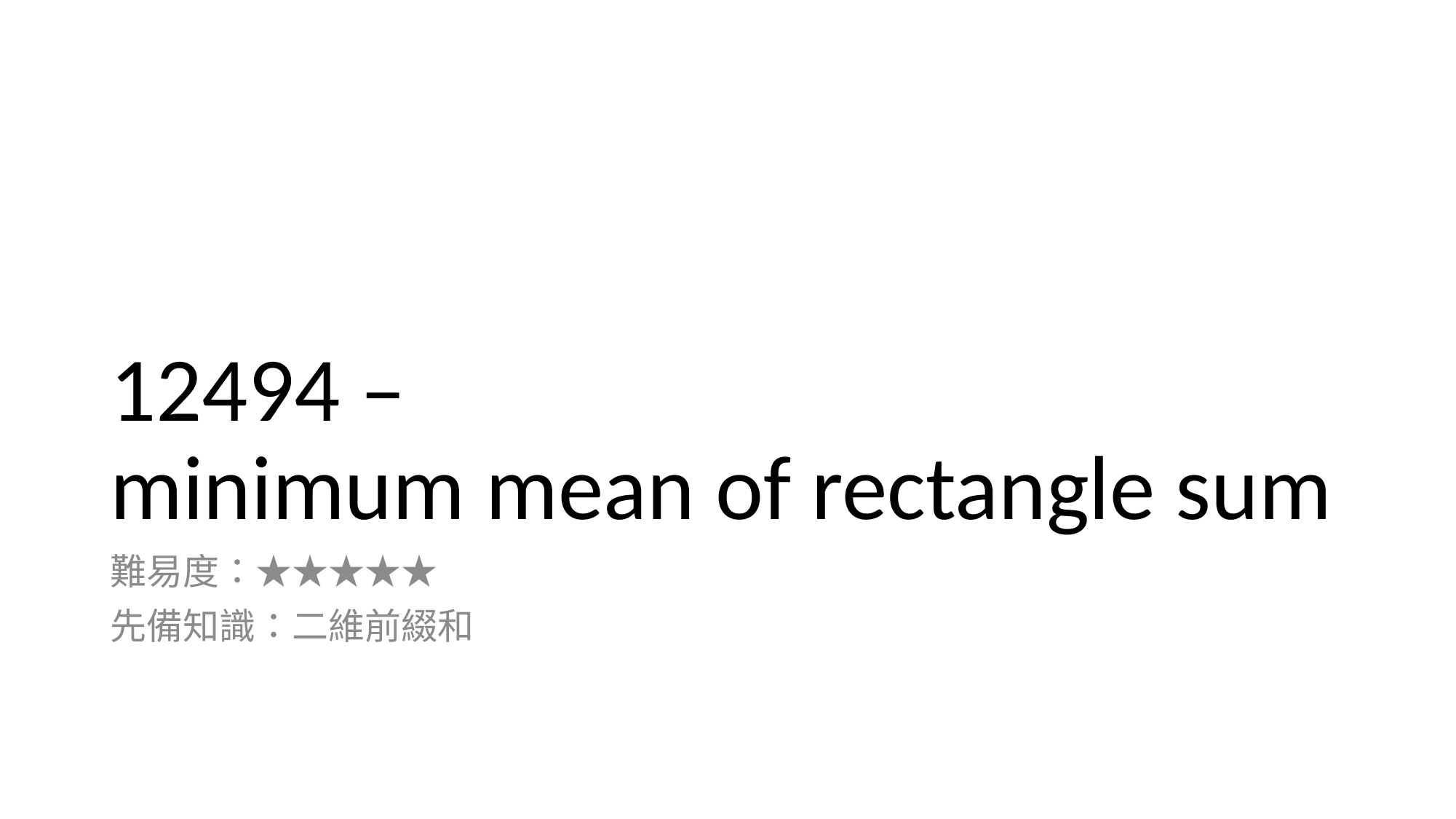

# 12494 – minimum mean of rectangle sum
難易度：★★★★★
先備知識：二維前綴和